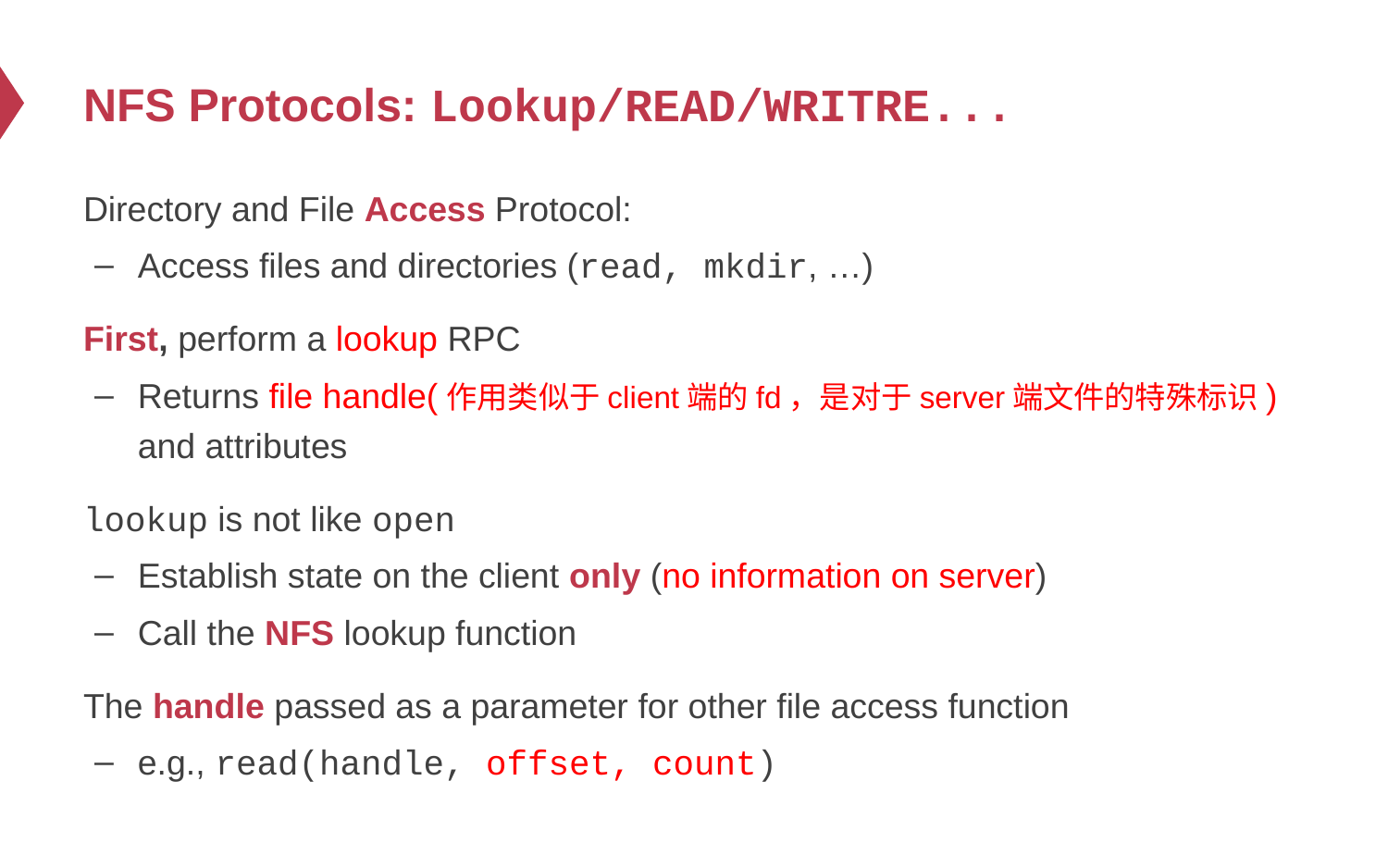

# NFS Protocols: Lookup/READ/WRITRE...
Directory and File Access Protocol:
Access files and directories (read, mkdir, …)
First, perform a lookup RPC
Returns file handle(作用类似于client端的fd，是对于server端文件的特殊标识) and attributes
lookup is not like open
Establish state on the client only (no information on server)
Call the NFS lookup function
The handle passed as a parameter for other file access function
e.g., read(handle, offset, count)

17